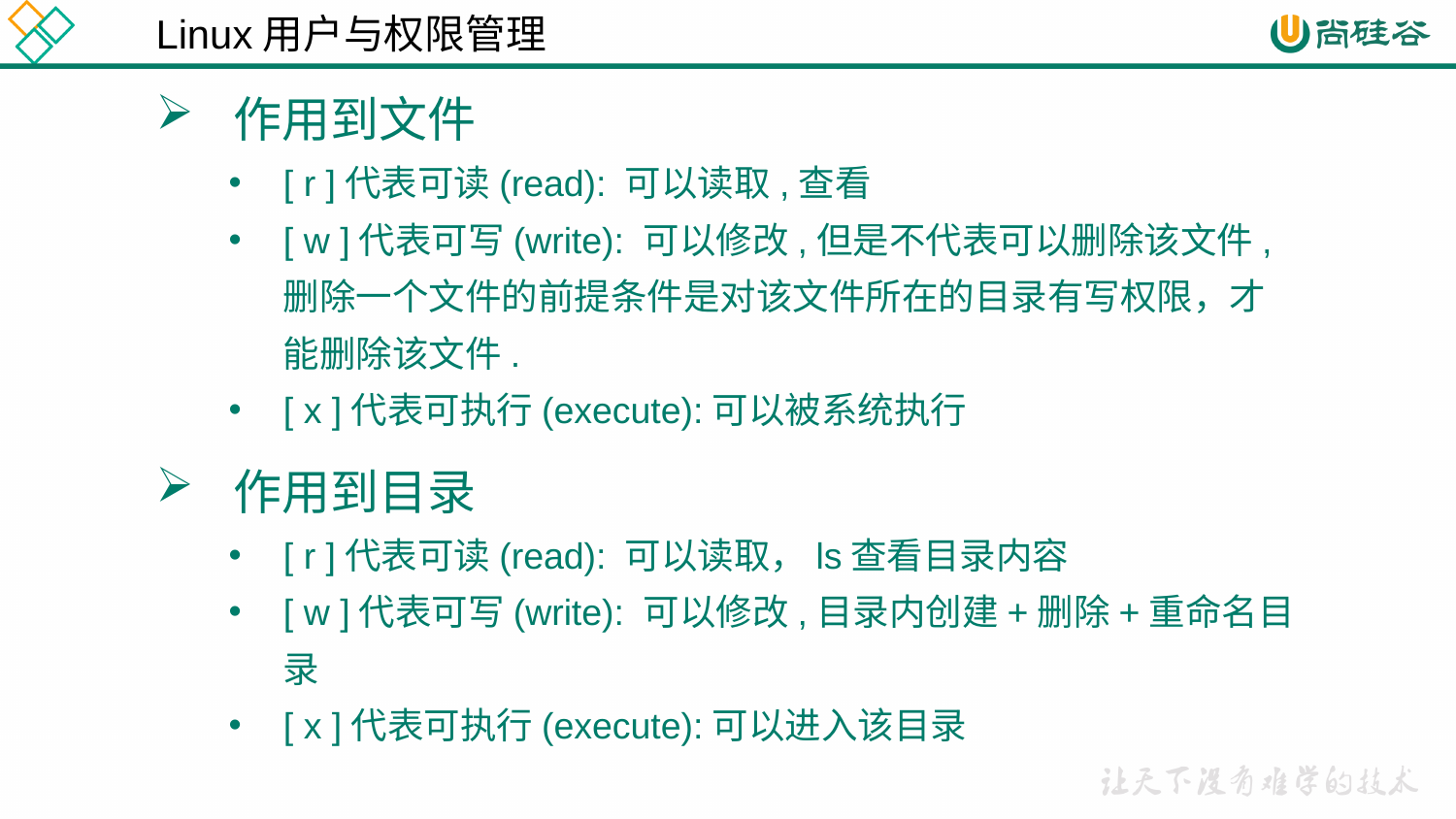

Linux用户与权限管理
 作用到文件
[ r ]代表可读(read): 可以读取,查看
[ w ]代表可写(write): 可以修改,但是不代表可以删除该文件,删除一个文件的前提条件是对该文件所在的目录有写权限，才能删除该文件.
[ x ]代表可执行(execute):可以被系统执行
 作用到目录
[ r ]代表可读(read): 可以读取，ls查看目录内容
[ w ]代表可写(write): 可以修改,目录内创建+删除+重命名目录
[ x ]代表可执行(execute):可以进入该目录